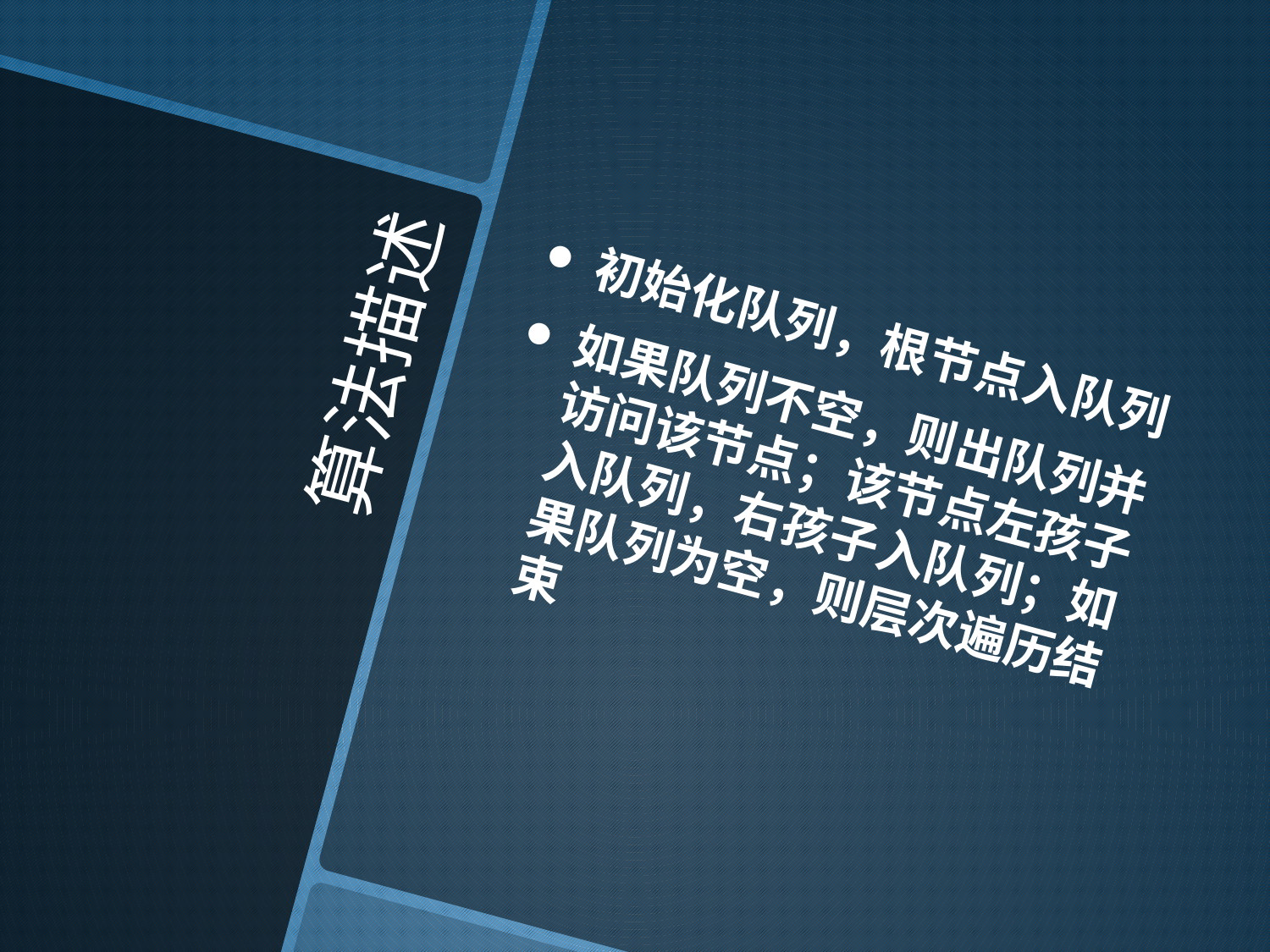

初始化队列，根节点入队列
如果队列不空，则出队列并访问该节点；该节点左孩子入队列，右孩子入队列；如果队列为空，则层次遍历结束
# 算法描述